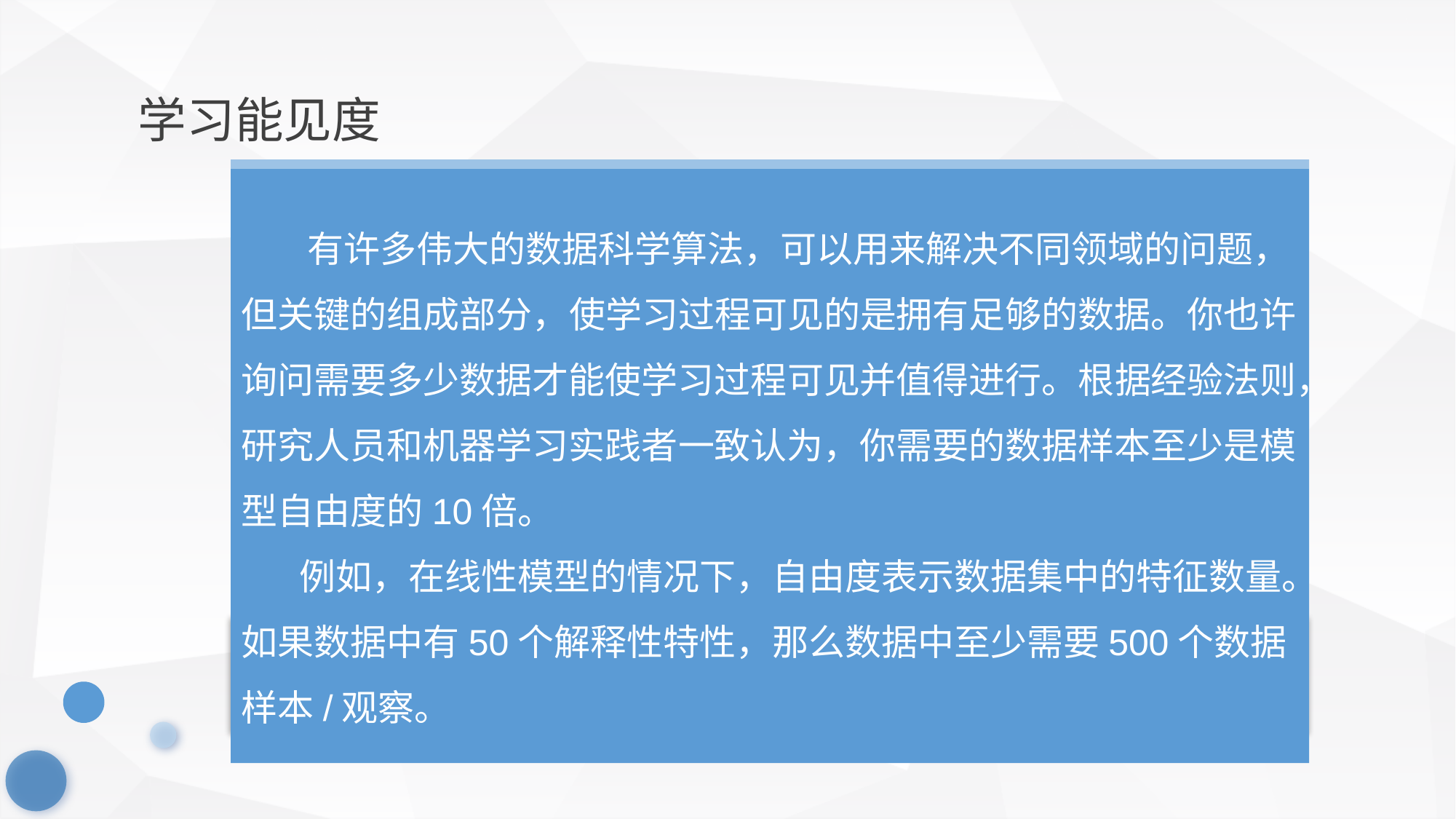

学习能见度

       有许多伟大的数据科学算法，可以用来解决不同领域的问题，但关键的组成部分，使学习过程可见的是拥有足够的数据。你也许 询问需要多少数据才能使学习过程可见并值得进行。根据经验法则，研究人员和机器学习实践者一致认为，你需要的数据样本至少是模型自由度的10倍。
      例如，在线性模型的情况下，自由度表示数据集中的特征数量。如果数据中有50个解释性特性，那么数据中至少需要500个数据样本/观察。